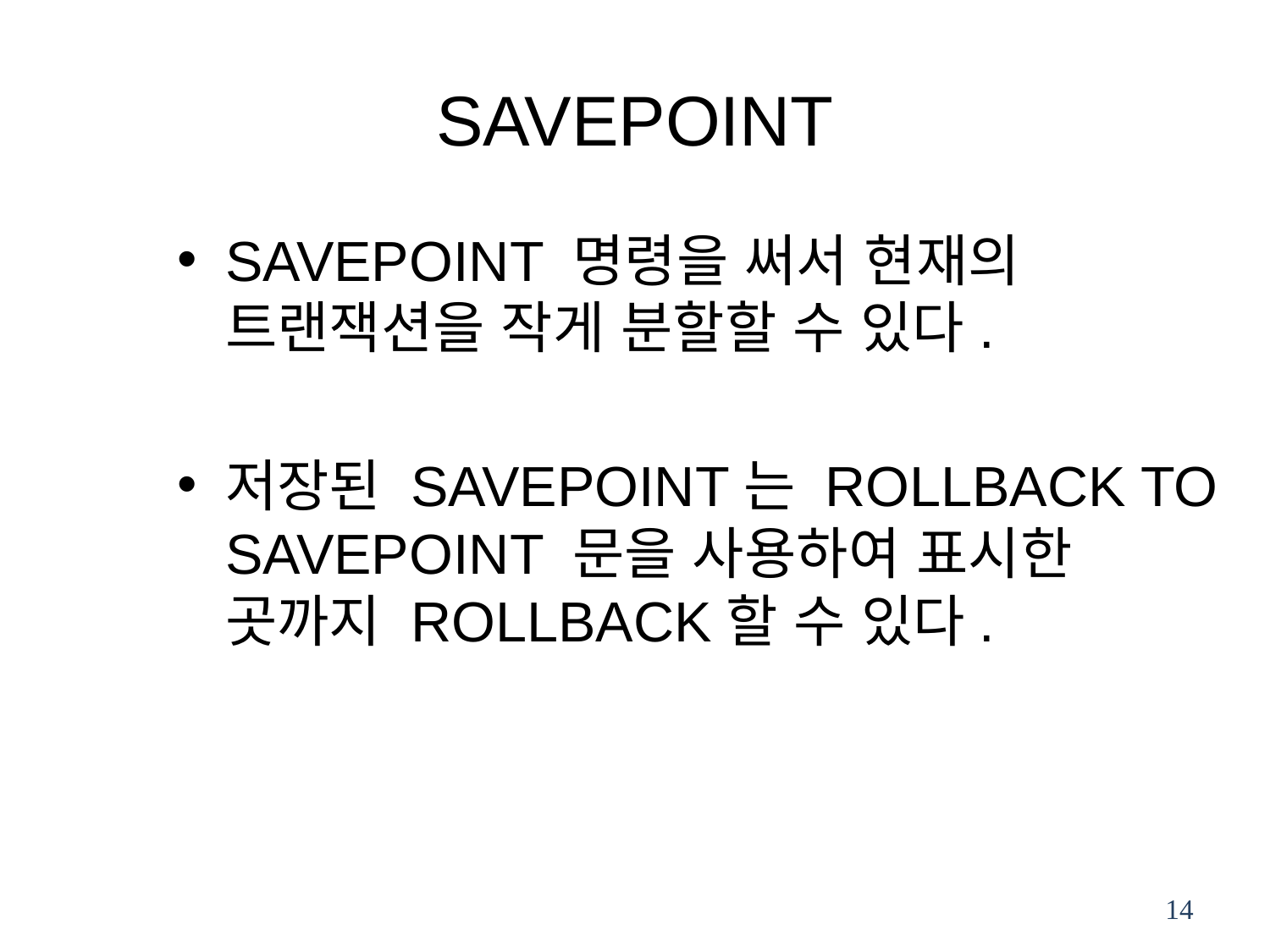

# SAVEPOINT

SAVEPOINT 명령을 써서 현재의 트랜잭션을 작게 분할할 수 있다.

저장된 SAVEPOINT는 ROLLBACK TO SAVEPOINT 문을 사용하여 표시한 곳까지 ROLLBACK할 수 있다.

14